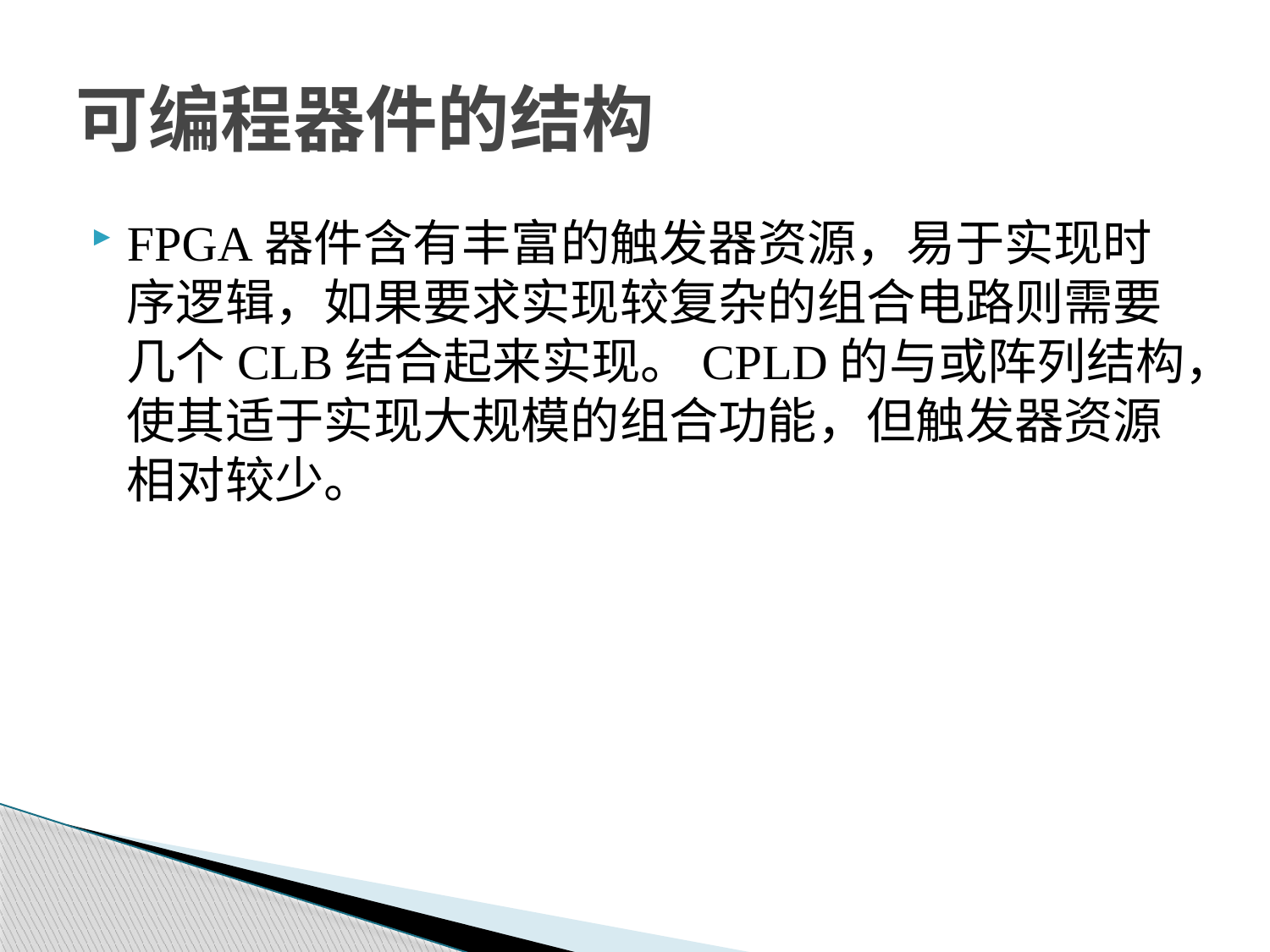

# 可编程器件的结构
FPGA器件含有丰富的触发器资源，易于实现时序逻辑，如果要求实现较复杂的组合电路则需要几个CLB结合起来实现。CPLD的与或阵列结构，使其适于实现大规模的组合功能，但触发器资源相对较少。